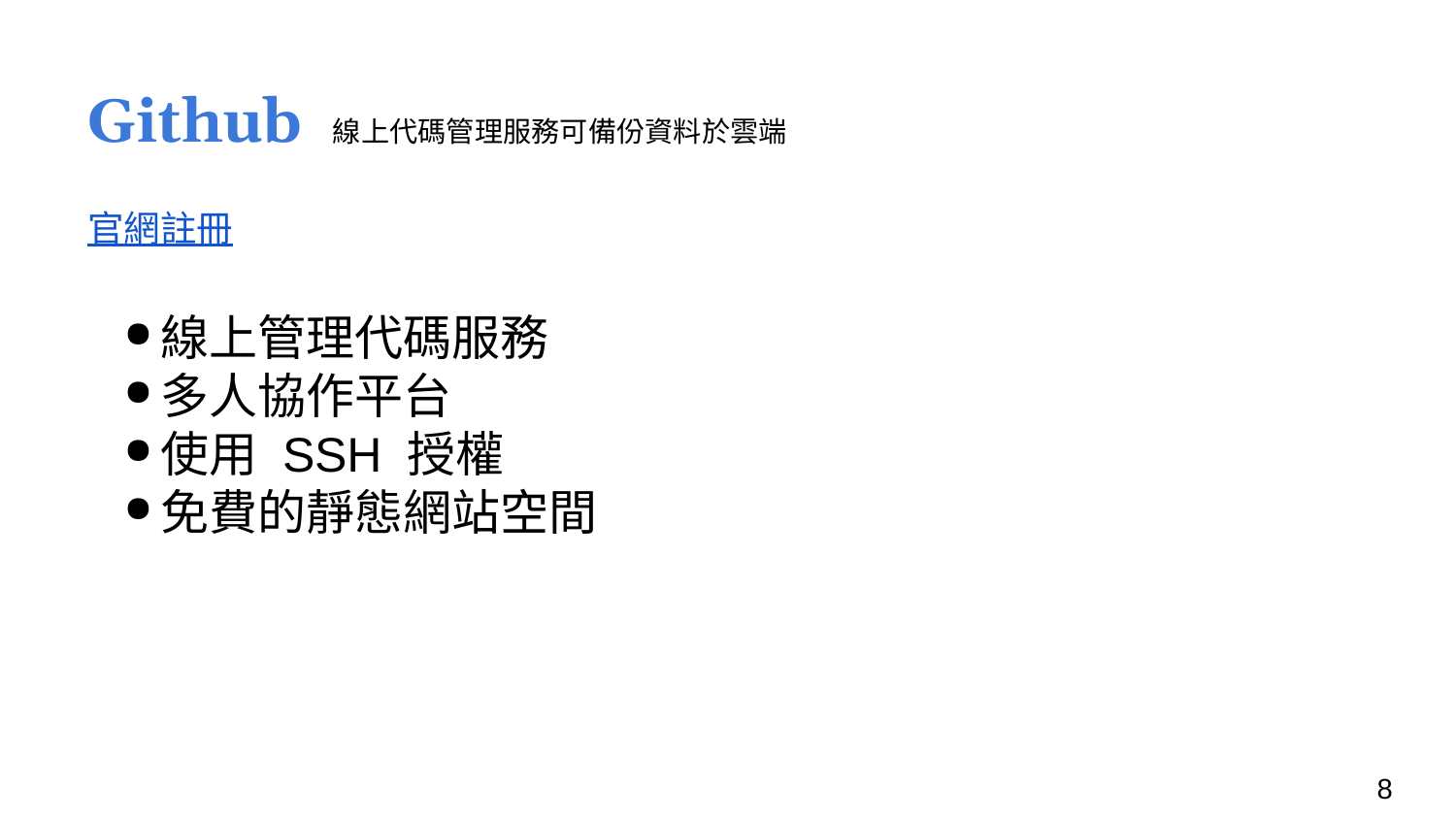

# Github 線上代碼管理服務可備份資料於雲端
官網註冊

線上管理代碼服務
多人協作平台
使用 SSH 授權
免費的靜態網站空間

8